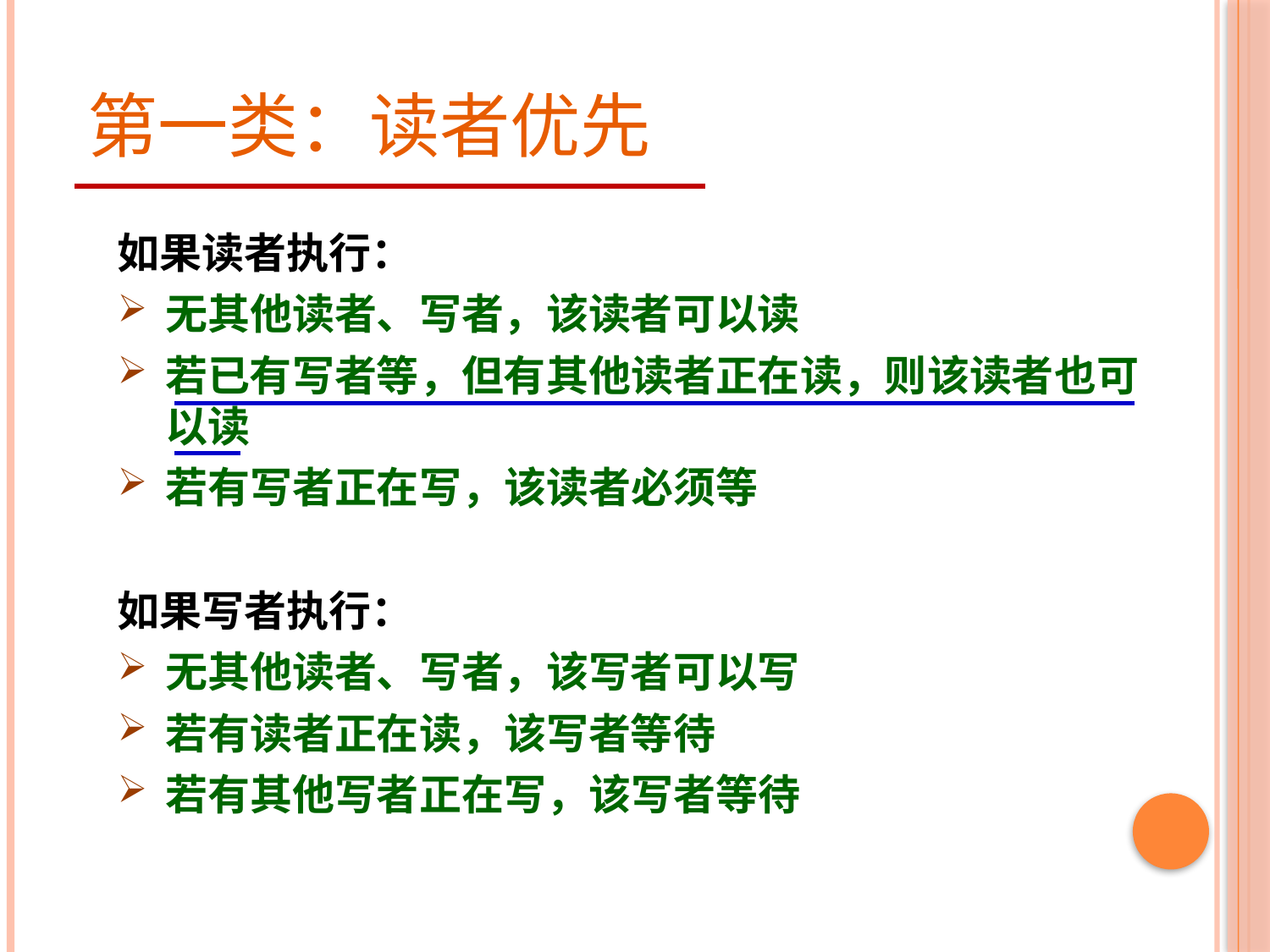

# 第一类：读者优先
如果读者执行：
无其他读者、写者，该读者可以读
若已有写者等，但有其他读者正在读，则该读者也可以读
若有写者正在写，该读者必须等

如果写者执行：
无其他读者、写者，该写者可以写
若有读者正在读，该写者等待
若有其他写者正在写，该写者等待